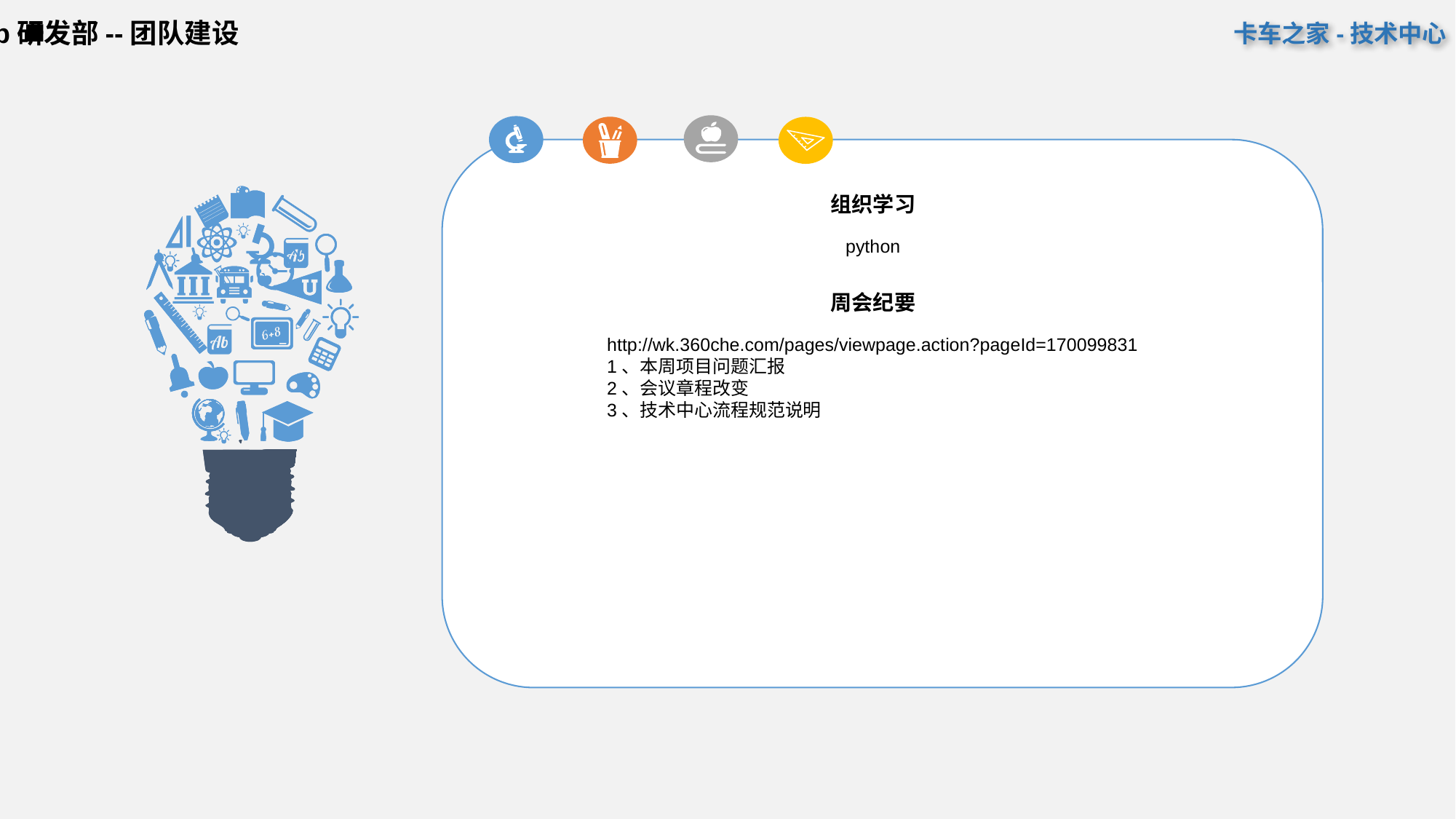

App研发部--团队建设
组织学习
python
周会纪要
http://wk.360che.com/pages/viewpage.action?pageId=170099831
1、本周项目问题汇报
2、会议章程改变
3、技术中心流程规范说明